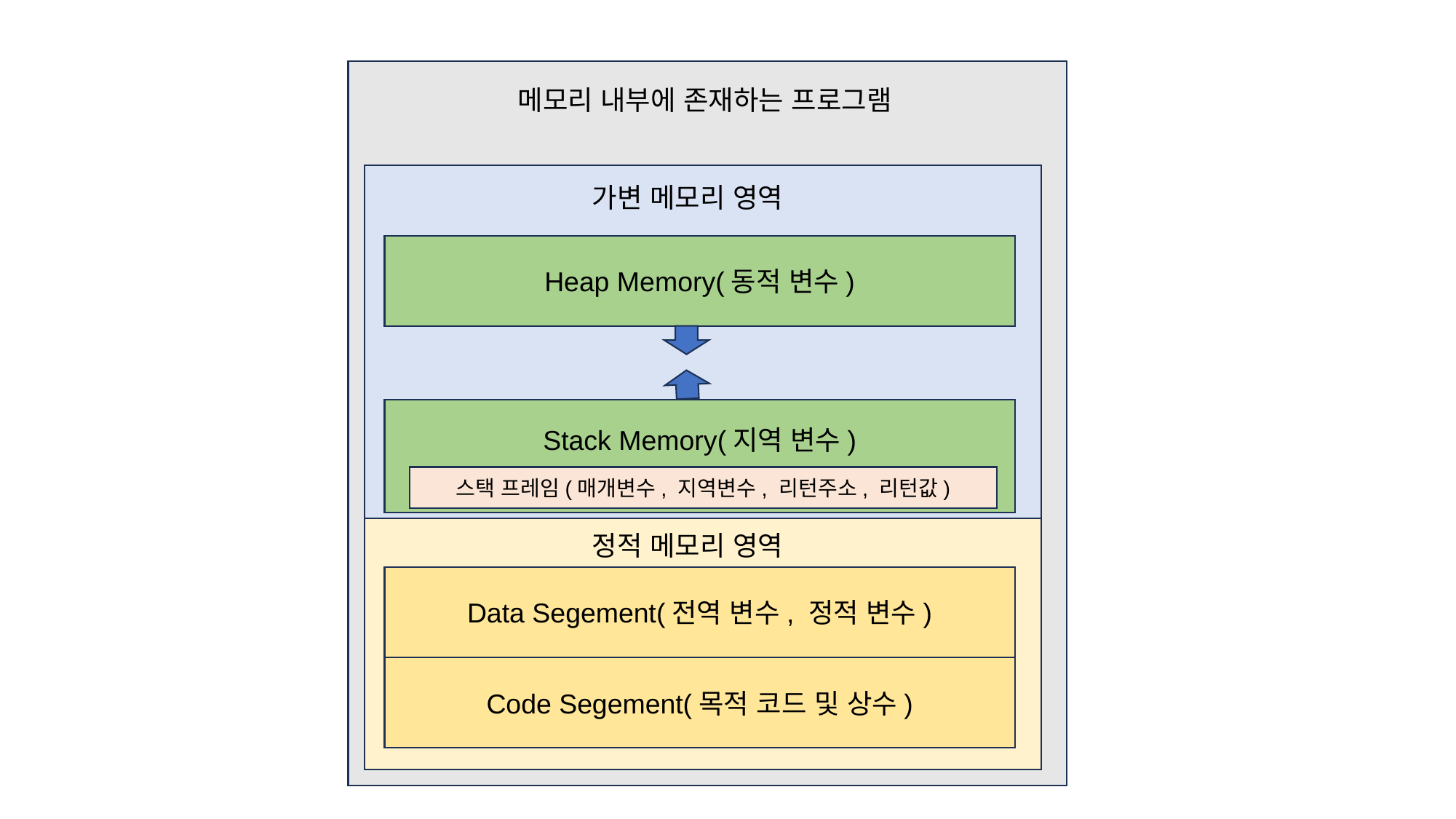

메모리 내부에 존재하는 프로그램

가변 메모리 영역
Heap Memory(동적 변수)

Stack Memory(지역 변수)

스택 프레임(매개변수, 지역변수, 리턴주소, 리턴값)

정적 메모리 영역
Data Segement(전역 변수, 정적 변수)
Code Segement(목적 코드 및 상수)